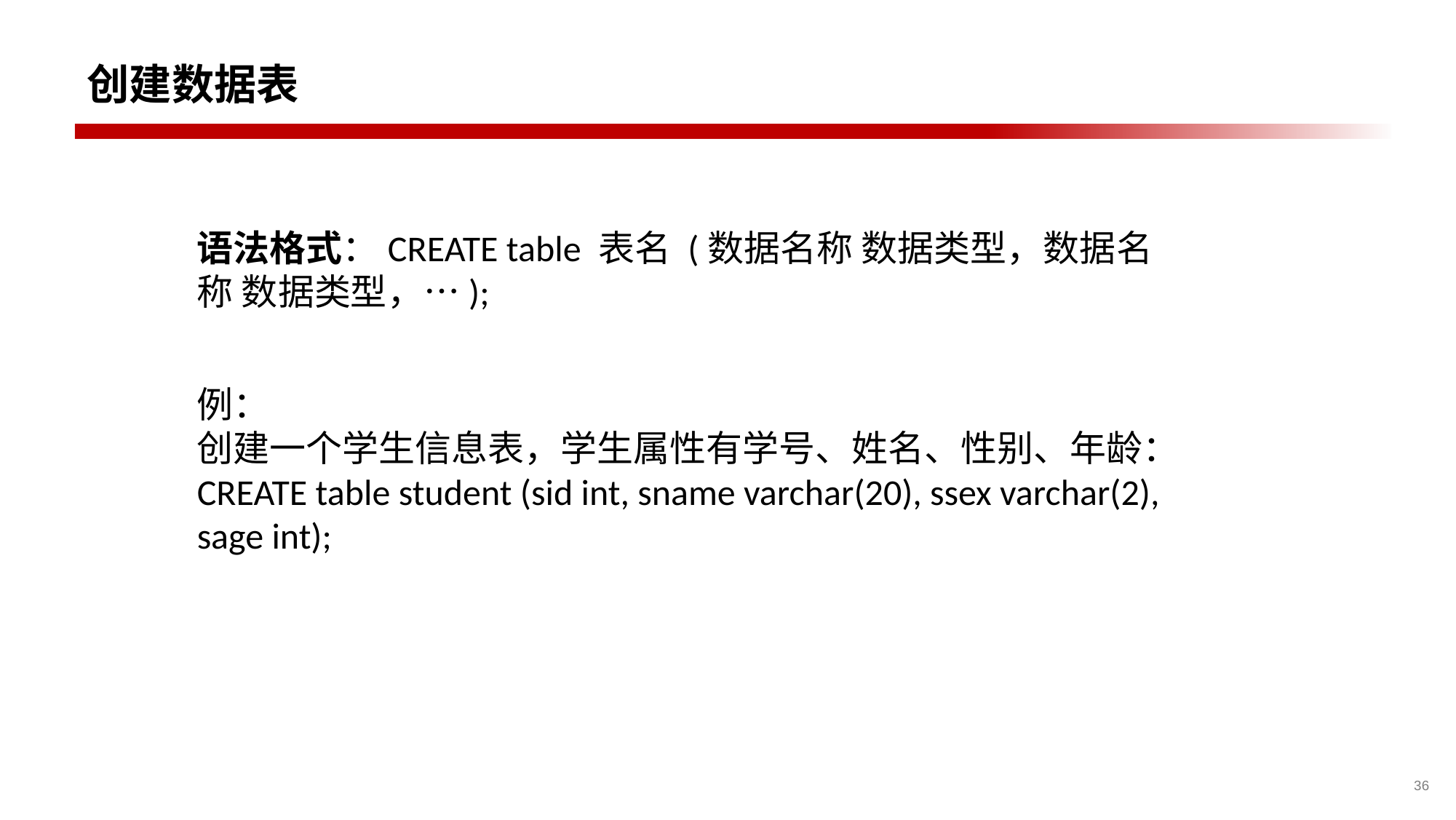

创建数据表

语法格式：CREATE table 表名 (数据名称 数据类型，数据名称 数据类型，…);
例：
创建一个学生信息表，学生属性有学号、姓名、性别、年龄：
CREATE table student (sid int, sname varchar(20), ssex varchar(2), sage int);
36